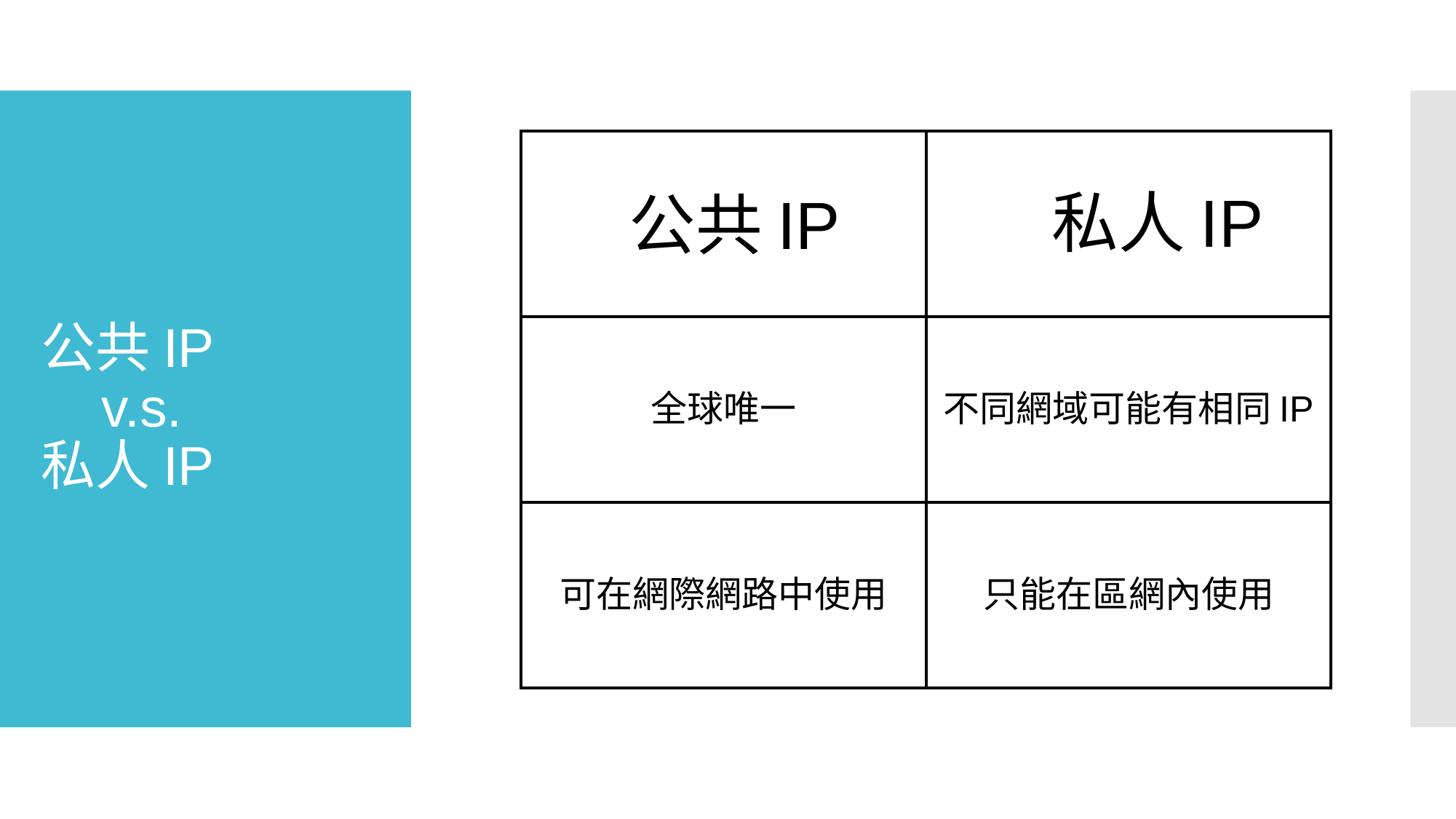

| 公共IP | 私人IP |
| --- | --- |
| 全球唯一 | 不同網域可能有相同IP |
| 可在網際網路中使用 | 只能在區網內使用 |
# 公共IP
    v.s.
私人IP